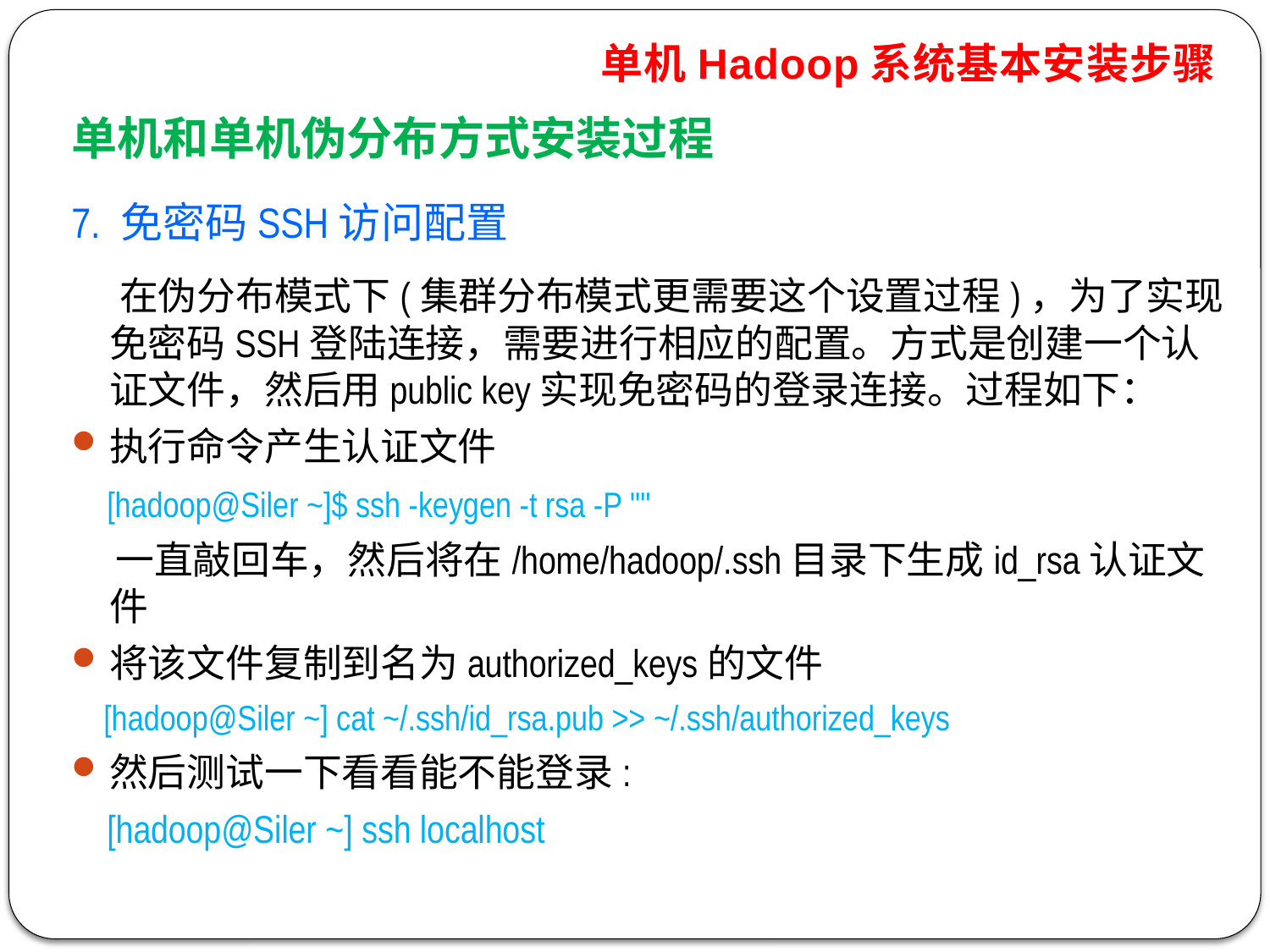

单机Hadoop系统基本安装步骤
单机和单机伪分布方式安装过程
7. 免密码SSH访问配置
    在伪分布模式下(集群分布模式更需要这个设置过程)，为了实现免密码SSH登陆连接，需要进行相应的配置。方式是创建一个认证文件，然后用public key实现免密码的登录连接。过程如下：
执行命令产生认证文件
    [hadoop@Siler ~]$ ssh -keygen -t rsa -P ""
    一直敲回车，然后将在/home/hadoop/.ssh目录下生成id_rsa认证文件
将该文件复制到名为authorized_keys的文件
    [hadoop@Siler ~] cat ~/.ssh/id_rsa.pub >> ~/.ssh/authorized_keys
然后测试一下看看能不能登录:
    [hadoop@Siler ~] ssh localhost